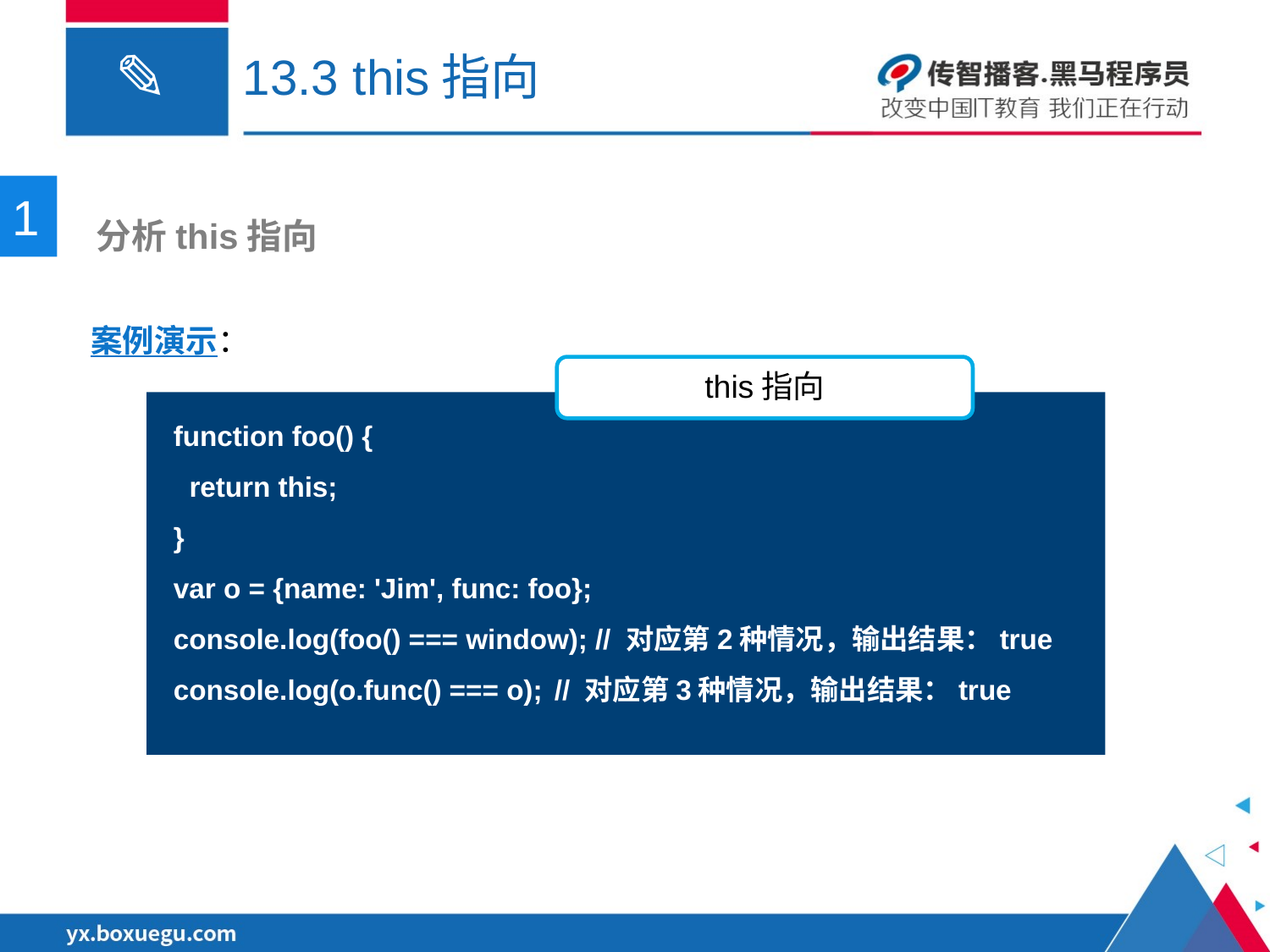

# 13.3 this指向

1
  分析this指向
案例演示：
this指向

function foo() {
  return this;
}
var o = {name: 'Jim', func: foo};
console.log(foo() === window); // 对应第2种情况，输出结果：true
console.log(o.func() === o);	// 对应第3种情况，输出结果：true